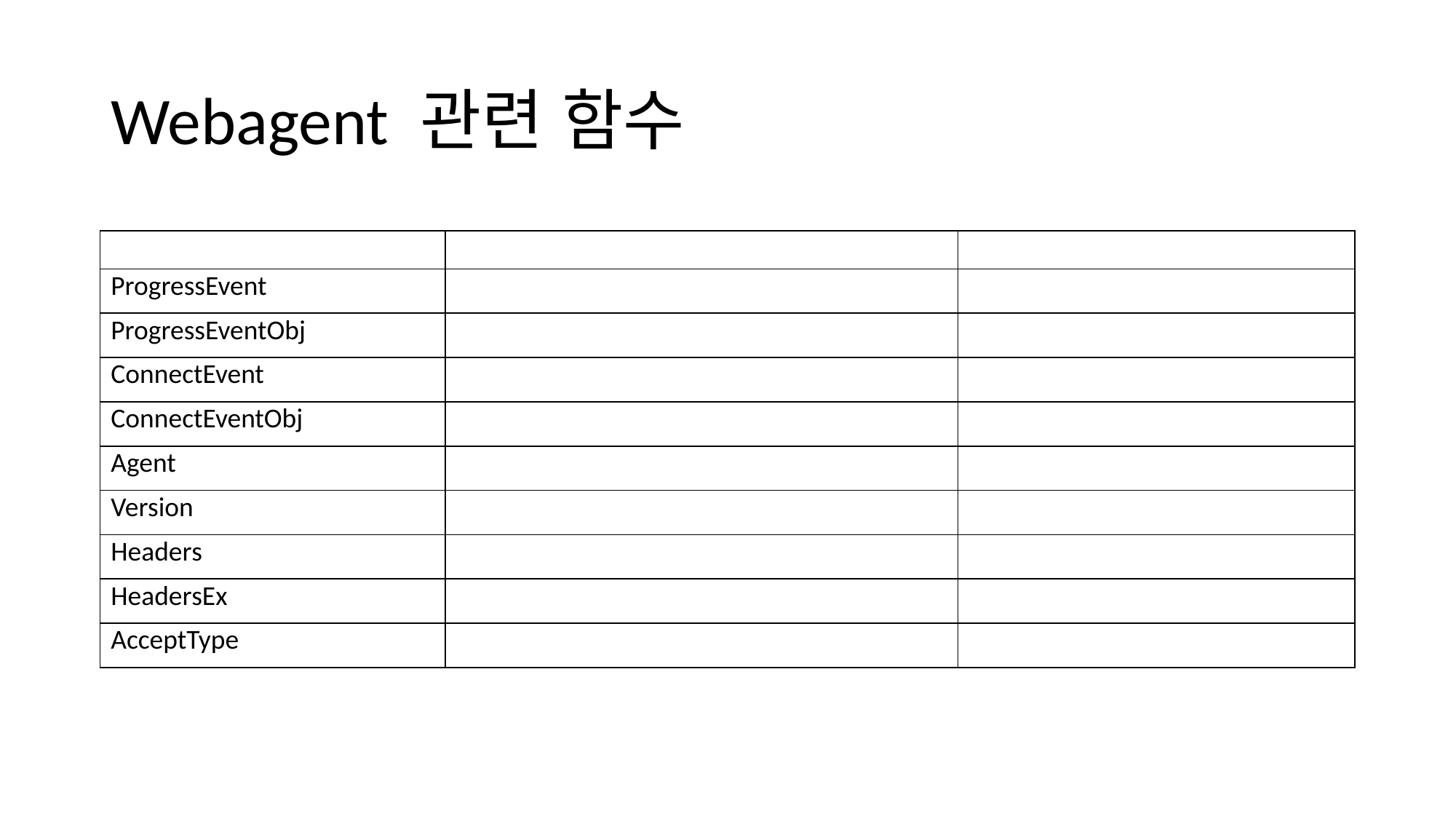

# Webagent 관련 함수
|  |  |  |
| --- | --- | --- |
| ProgressEvent |  |  |
| ProgressEventObj |  |  |
| ConnectEvent |  |  |
| ConnectEventObj |  |  |
| Agent |  |  |
| Version |  |  |
| Headers |  |  |
| HeadersEx |  |  |
| AcceptType |  |  |